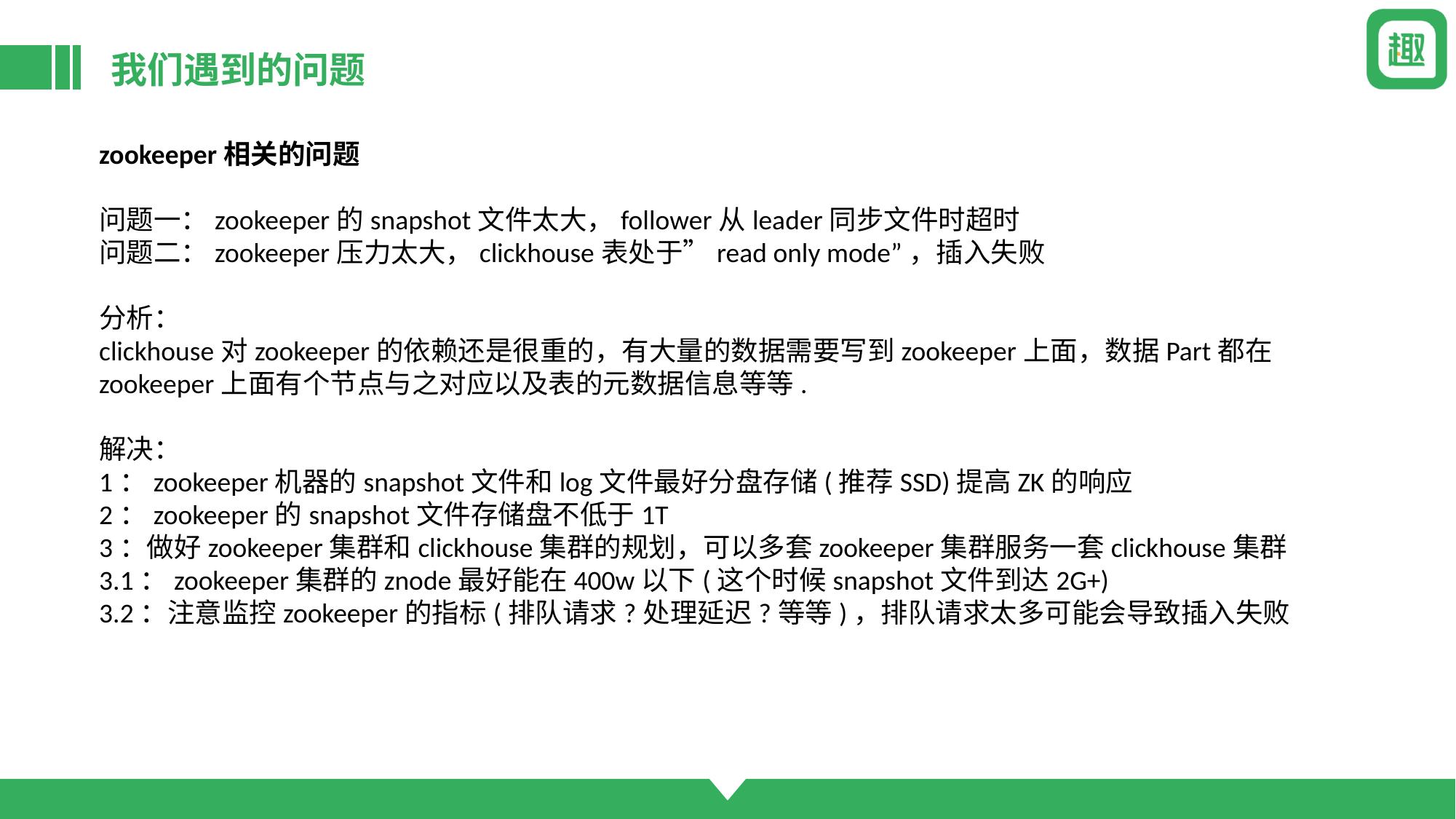

# 我们遇到的问题
zookeeper相关的问题

问题一：zookeeper的snapshot文件太大，follower从leader同步文件时超时
问题二：zookeeper压力太大，clickhouse表处于”read only mode”，插入失败

分析：
clickhouse对zookeeper的依赖还是很重的，有大量的数据需要写到zookeeper上面，数据Part都在zookeeper上面有个节点与之对应以及表的元数据信息等等.

解决：
1：zookeeper机器的snapshot文件和log文件最好分盘存储(推荐SSD)提高ZK的响应
2：zookeeper的snapshot文件存储盘不低于1T
3：做好zookeeper集群和clickhouse集群的规划，可以多套zookeeper集群服务一套clickhouse集群
3.1：zookeeper集群的znode最好能在400w以下(这个时候snapshot文件到达2G+)
3.2：注意监控zookeeper的指标(排队请求?处理延迟?等等)，排队请求太多可能会导致插入失败